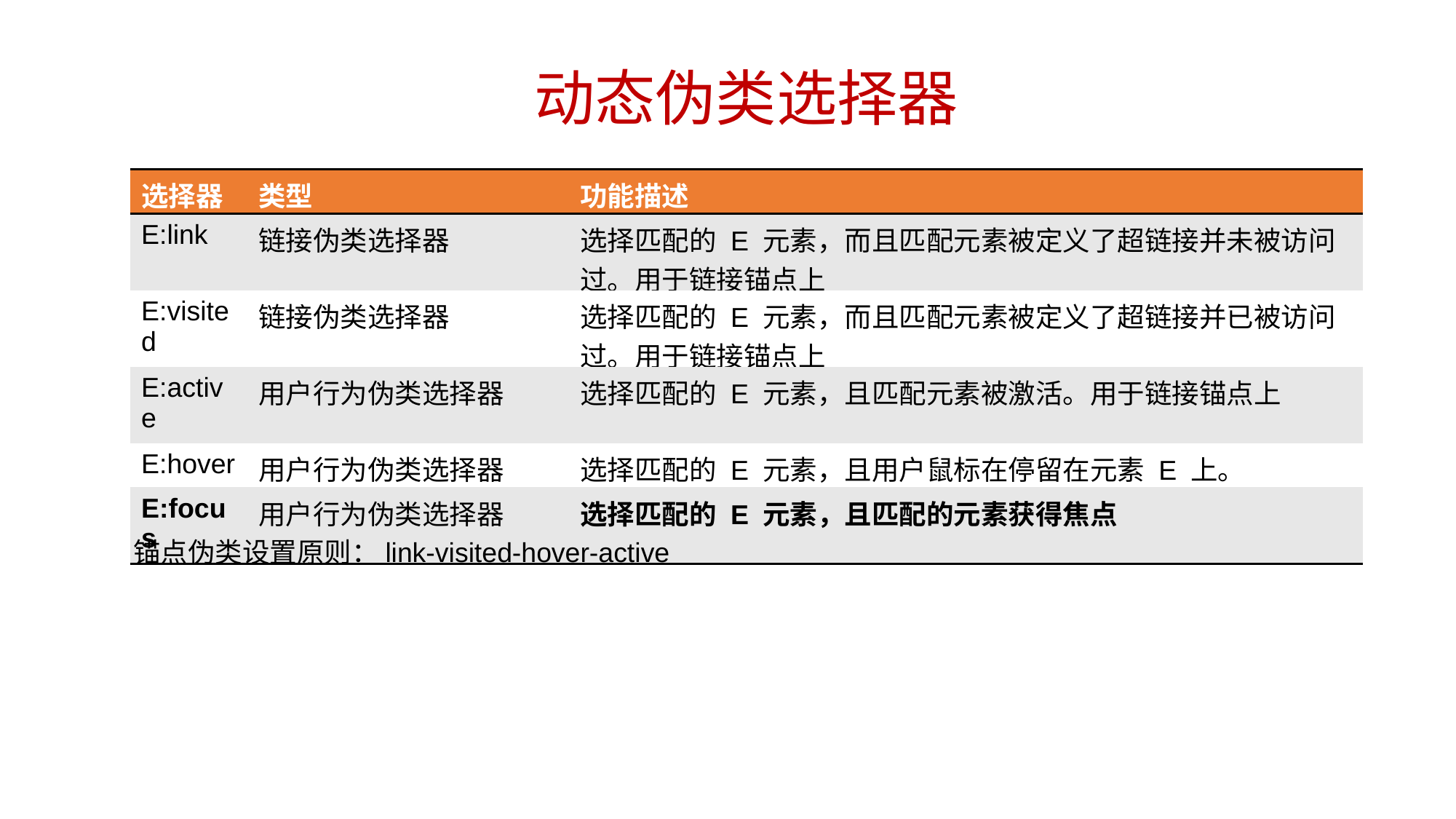

动态伪类选择器
| 选择器 | 类型 | 功能描述 |
| --- | --- | --- |
| E:link | 链接伪类选择器 | 选择匹配的 E 元素，而且匹配元素被定义了超链接并未被访问过。用于链接锚点上 |
| E:visited | 链接伪类选择器 | 选择匹配的 E 元素，而且匹配元素被定义了超链接并已被访问过。用于链接锚点上 |
| E:active | 用户行为伪类选择器 | 选择匹配的 E 元素，且匹配元素被激活。用于链接锚点上 |
| E:hover | 用户行为伪类选择器 | 选择匹配的 E 元素，且用户鼠标在停留在元素 E 上。 |
| E:focus | 用户行为伪类选择器 | 选择匹配的 E 元素，且匹配的元素获得焦点 |
锚点伪类设置原则：link-visited-hover-active